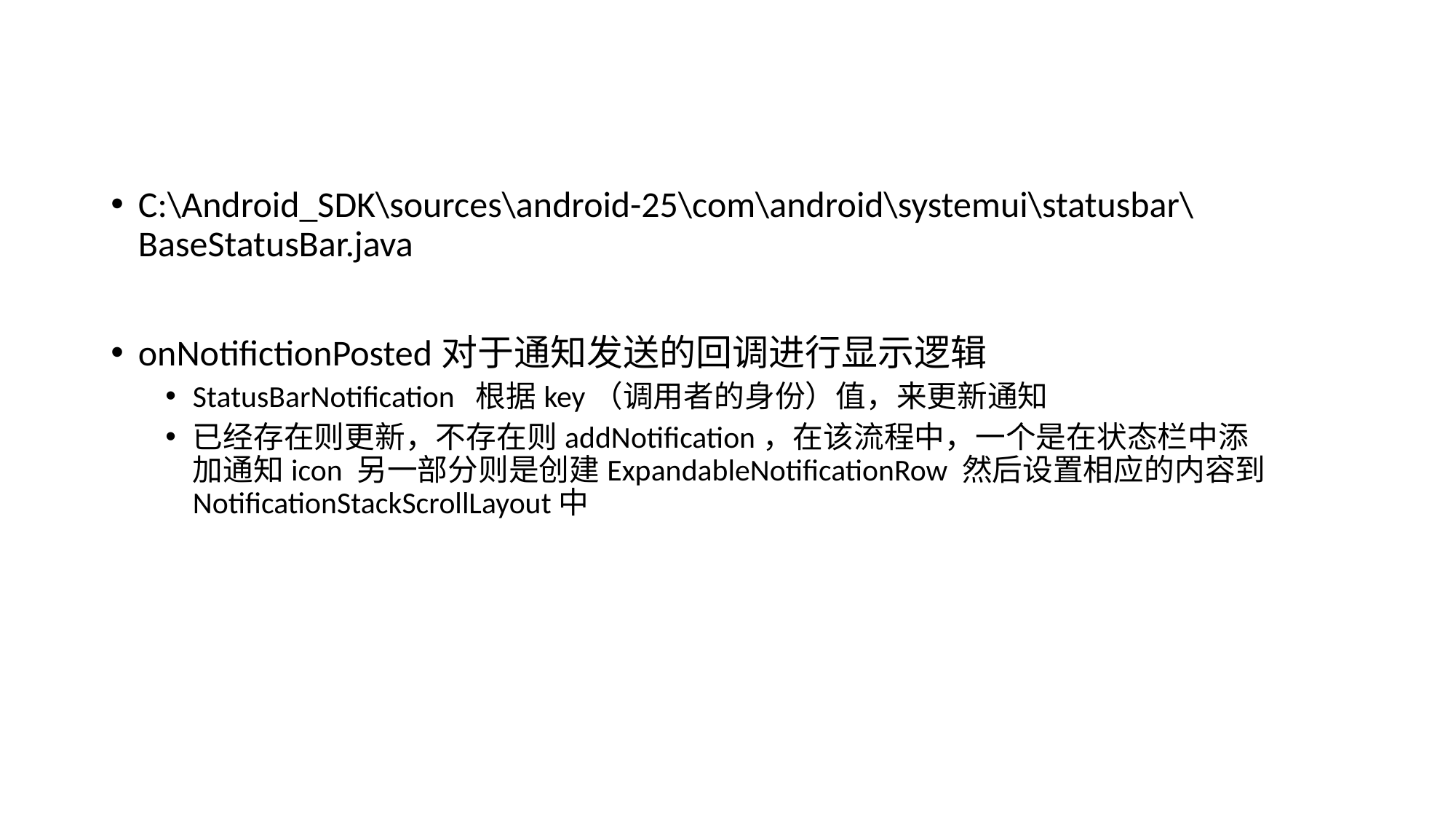

C:\Android_SDK\sources\android-25\com\android\systemui\statusbar\BaseStatusBar.java

onNotifictionPosted对于通知发送的回调进行显示逻辑
StatusBarNotification  根据key（调用者的身份）值，来更新通知
已经存在则更新，不存在则addNotification，在该流程中，一个是在状态栏中添加通知icon 另一部分则是创建ExpandableNotificationRow 然后设置相应的内容到NotificationStackScrollLayout中